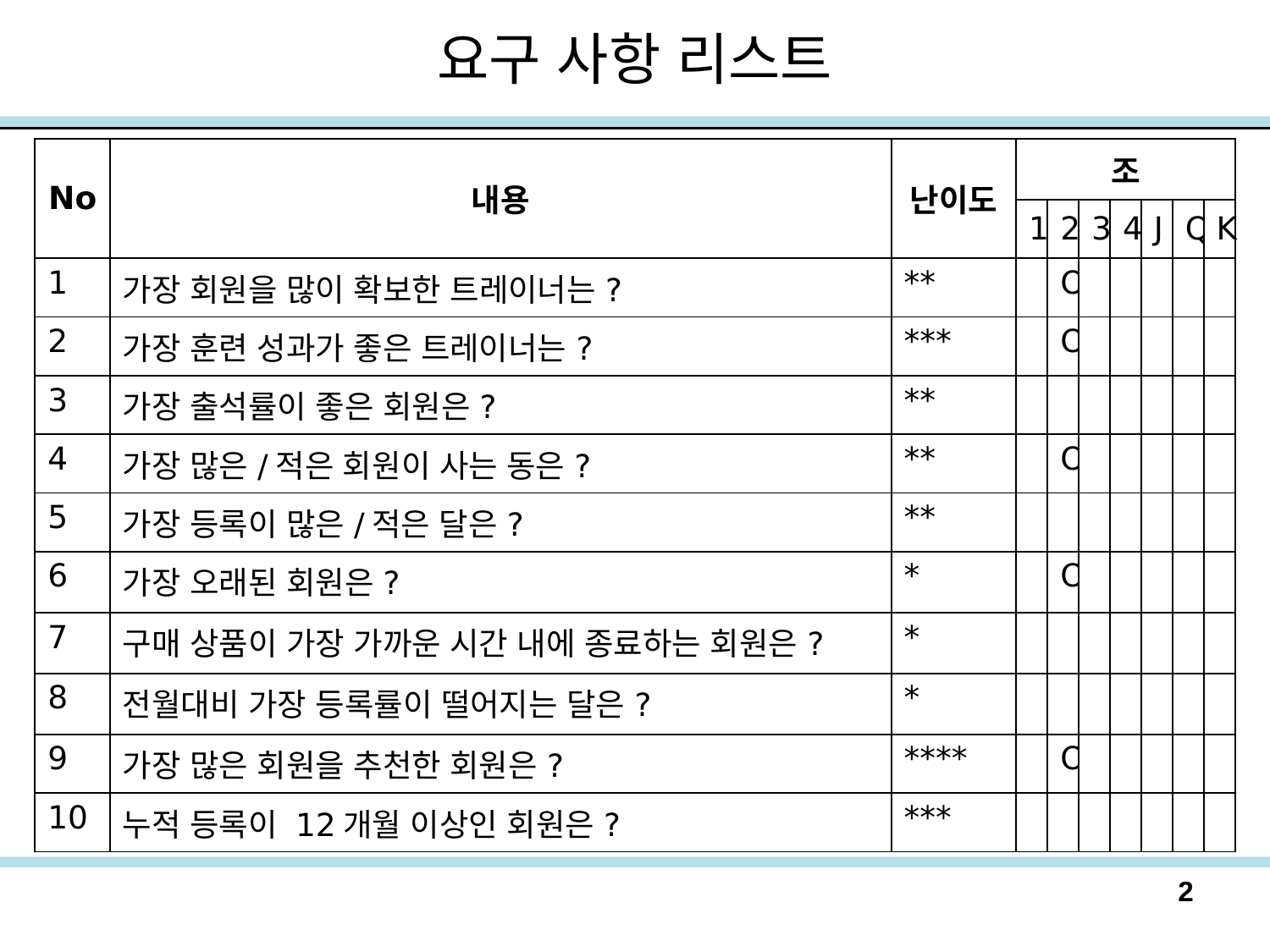

# 요구 사항 리스트
| No | 내용 | 난이도 | 조 |  |  |  |  |  |  |
| --- | --- | --- | --- | --- | --- | --- | --- | --- | --- |
|  |  |  | 1 | 2 | 3 | 4 | J | Q | K |
| 1 | 가장 회원을 많이 확보한 트레이너는? | \*\* |  | O |  |  |  |  |  |
| 2 | 가장 훈련 성과가 좋은 트레이너는? | \*\*\* |  | O |  |  |  |  |  |
| 3 | 가장 출석률이 좋은 회원은? | \*\* |  |  |  |  |  |  |  |
| 4 | 가장 많은/적은 회원이 사는 동은? | \*\* |  | O |  |  |  |  |  |
| 5 | 가장 등록이 많은/적은 달은? | \*\* |  |  |  |  |  |  |  |
| 6 | 가장 오래된 회원은? | \* |  | O |  |  |  |  |  |
| 7 | 구매 상품이 가장 가까운 시간 내에 종료하는 회원은? | \* |  |  |  |  |  |  |  |
| 8 | 전월대비 가장 등록률이 떨어지는 달은? | \* |  |  |  |  |  |  |  |
| 9 | 가장 많은 회원을 추천한 회원은? | \*\*\*\* |  | O |  |  |  |  |  |
| 10 | 누적 등록이 12개월 이상인 회원은? | \*\*\* |  |  |  |  |  |  |  |
2